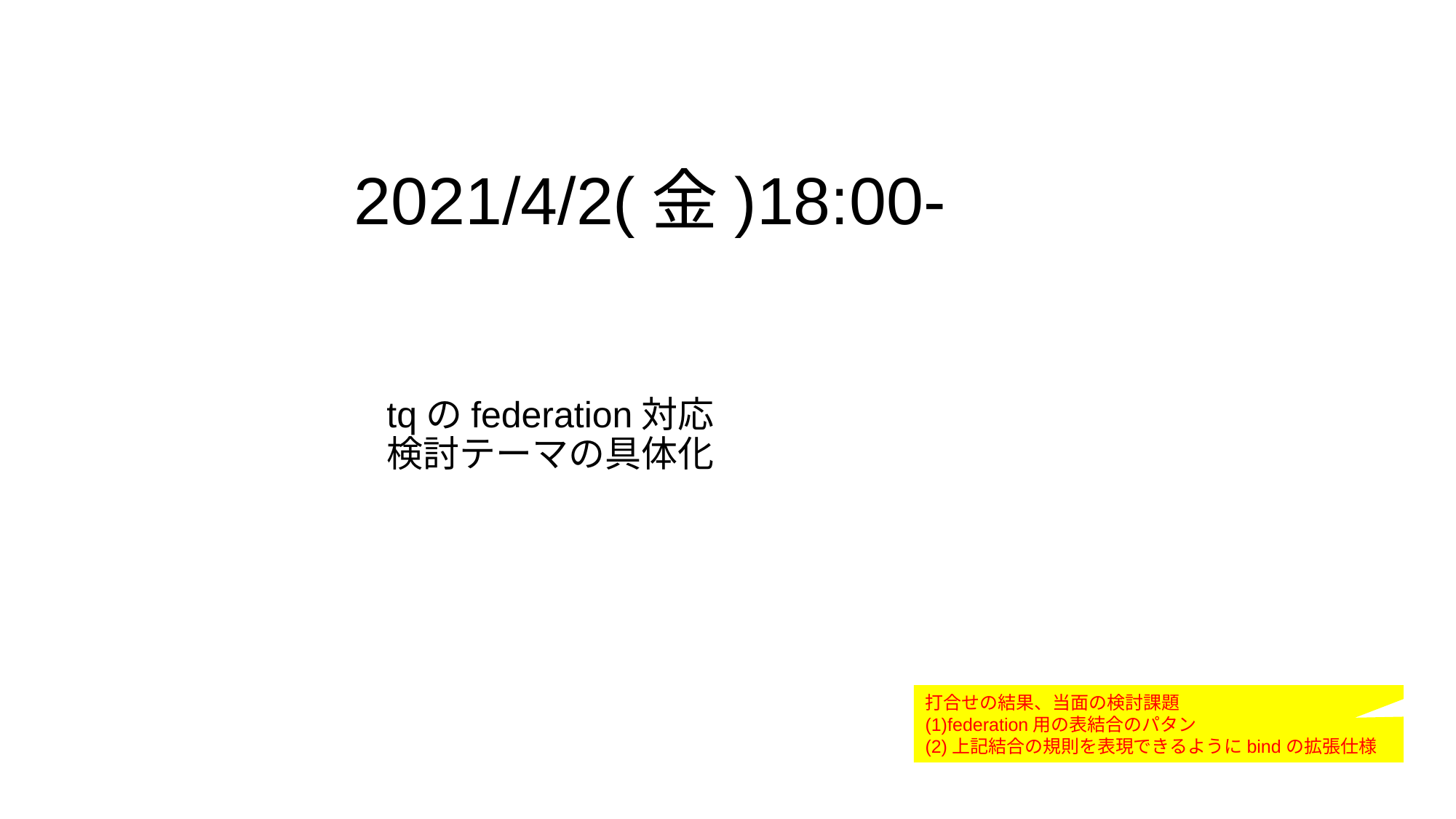

# 2021/4/2(金)18:00-
tqのfederation対応
検討テーマの具体化
打合せの結果、当面の検討課題
(1)federation用の表結合のパタン
(2)上記結合の規則を表現できるようにbindの拡張仕様